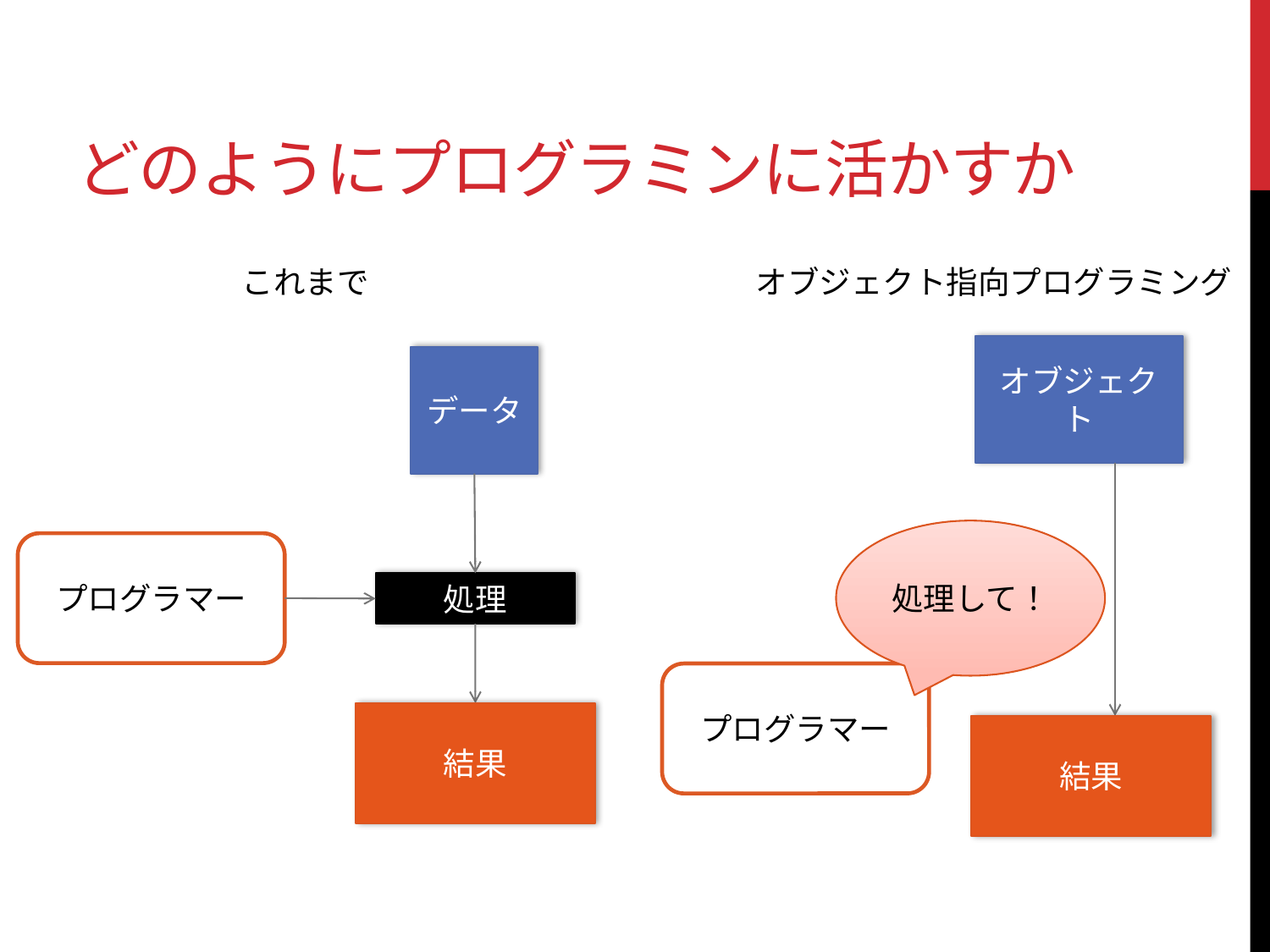

# どのようにプログラミンに活かすか
これまで
オブジェクト指向プログラミング
オブジェクト
データ
処理して！
プログラマー
処理
プログラマー
結果
結果